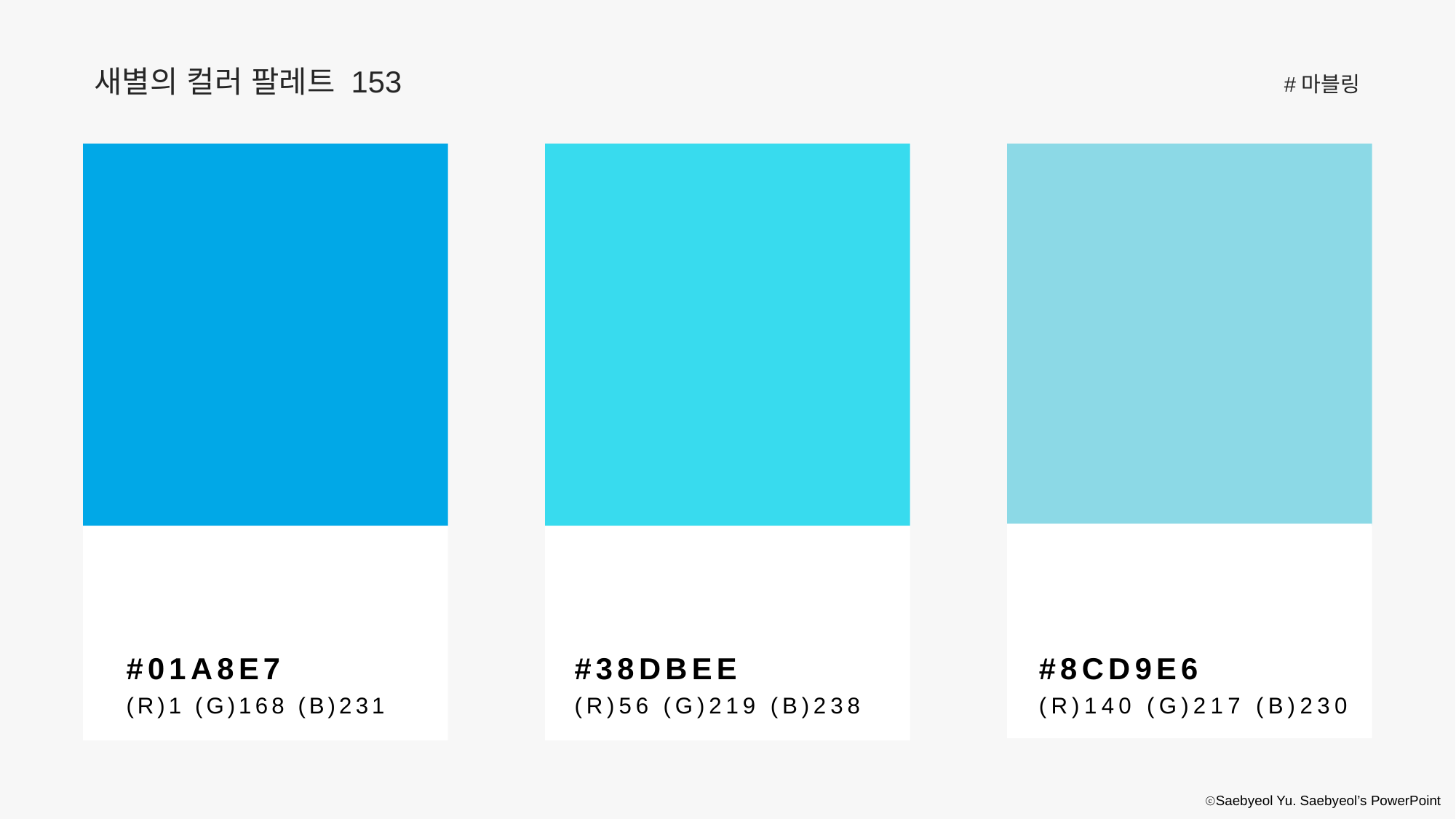

새별의 컬러 팔레트 153
#마블링

#01A8E7
(R)1 (G)168 (B)231
#38DBEE
(R)56 (G)219 (B)238
#8CD9E6
(R)140 (G)217 (B)230